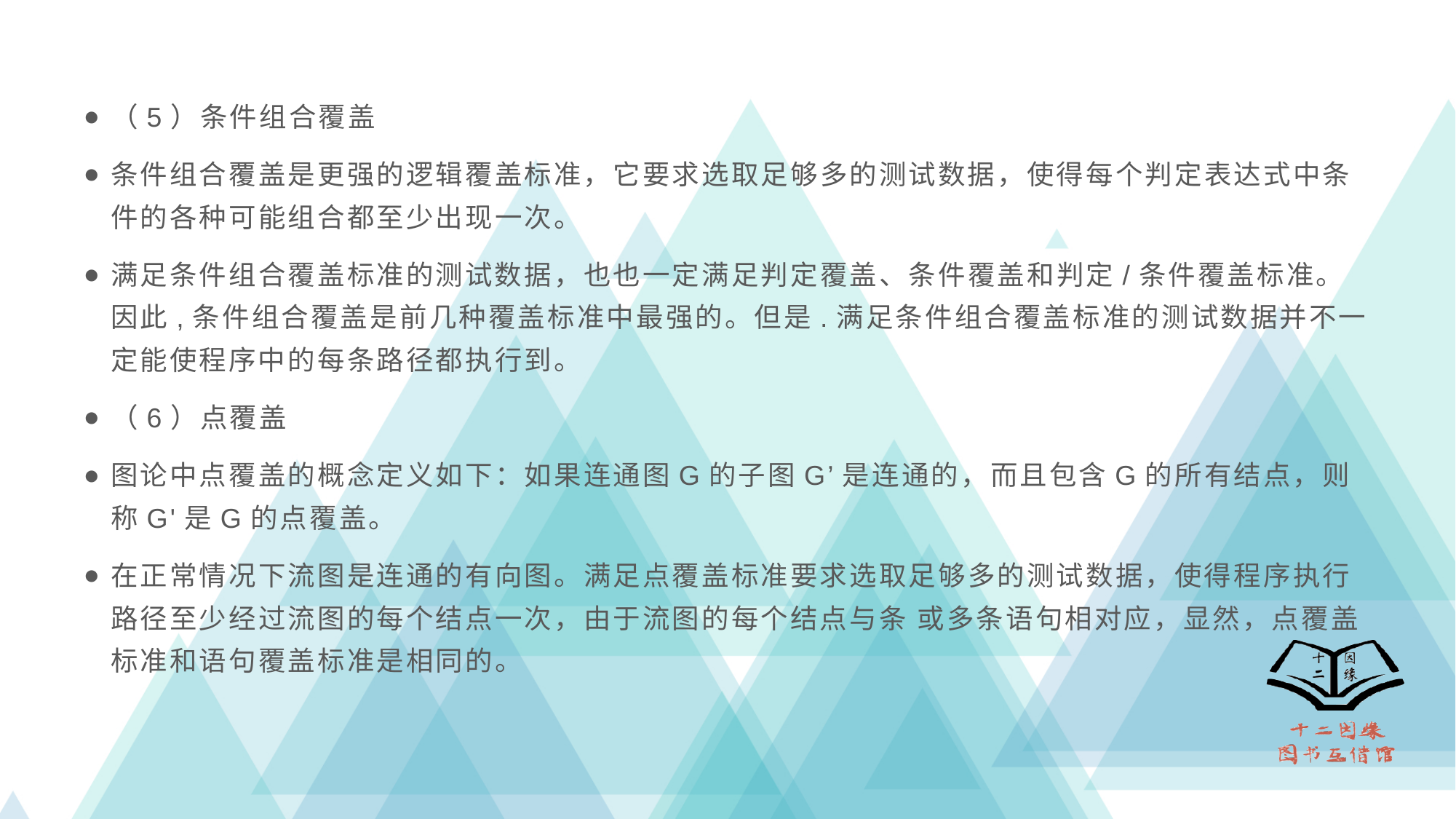

（5）条件组合覆盖
条件组合覆盖是更强的逻辑覆盖标准，它要求选取足够多的测试数据，使得每个判定表达式中条件的各种可能组合都至少出现一次。
满足条件组合覆盖标准的测试数据，也也一定满足判定覆盖、条件覆盖和判定/条件覆盖标准。因此,条件组合覆盖是前几种覆盖标准中最强的。但是.满足条件组合覆盖标准的测试数据并不一定能使程序中的每条路径都执行到。
（6）点覆盖
图论中点覆盖的概念定义如下：如果连通图G的子图G’是连通的，而且包含G的所有结点，则称G'是G的点覆盖。
在正常情况下流图是连通的有向图。满足点覆盖标准要求选取足够多的测试数据，使得程序执行路径至少经过流图的每个结点一次，由于流图的每个结点与条 或多条语句相对应，显然，点覆盖标准和语句覆盖标准是相同的。